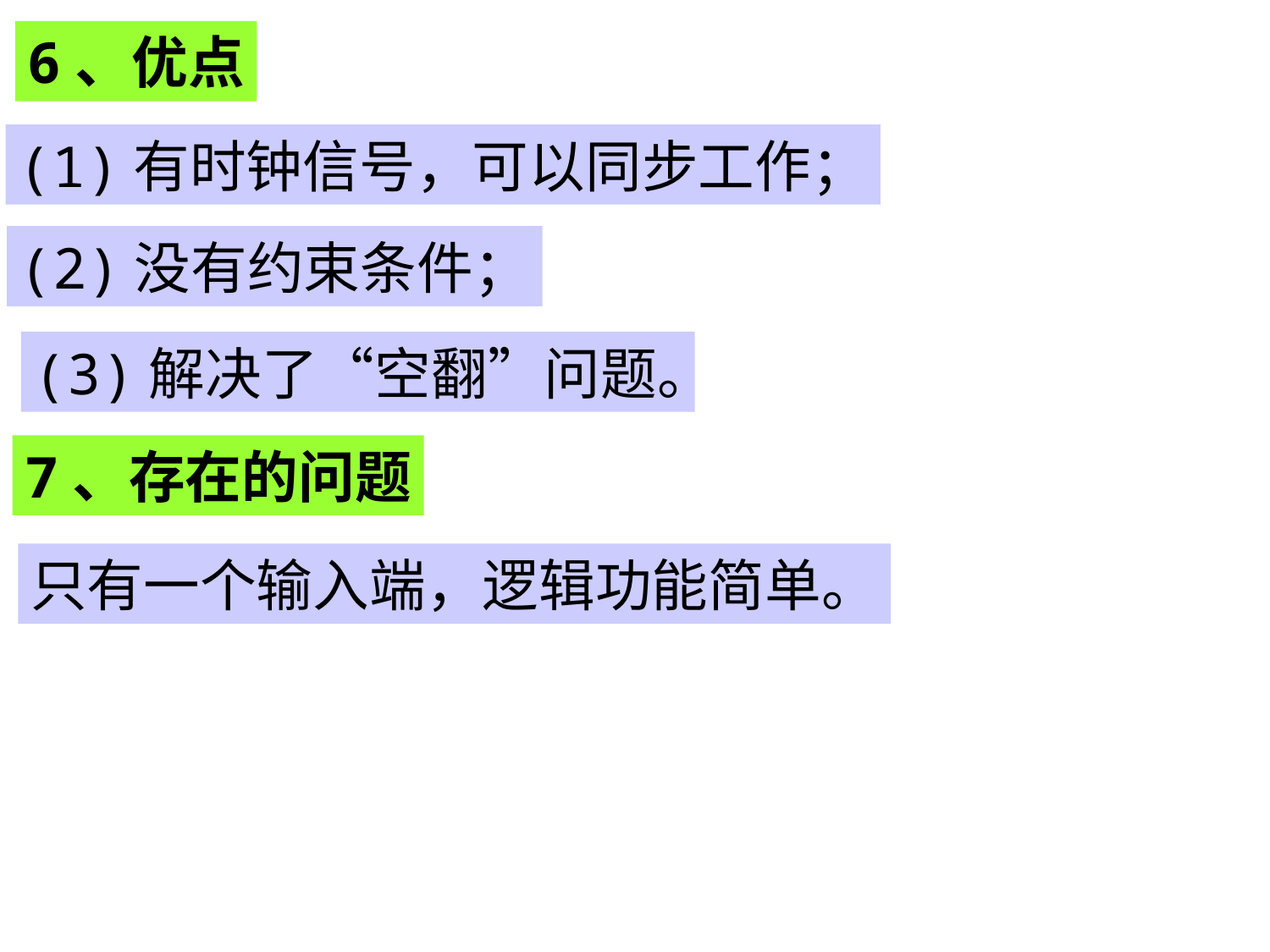

6、优点
(1)有时钟信号，可以同步工作；
(2)没有约束条件；
(3)解决了“空翻”问题。
7、存在的问题
只有一个输入端，逻辑功能简单。
41